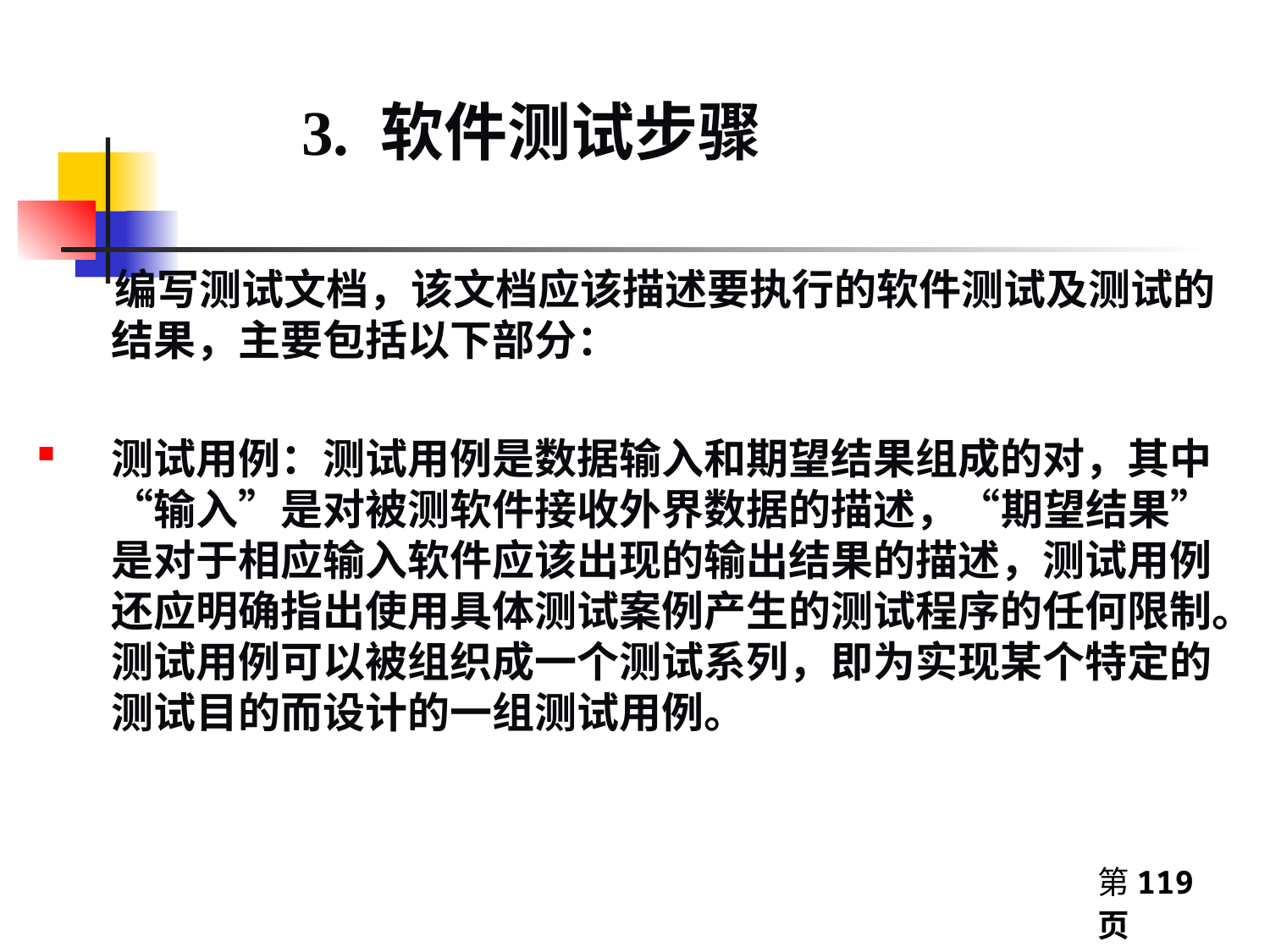

3. 软件测试步骤
       编写测试文档，该文档应该描述要执行的软件测试及测试的结果，主要包括以下部分：

测试用例：测试用例是数据输入和期望结果组成的对，其中“输入”是对被测软件接收外界数据的描述，“期望结果”是对于相应输入软件应该出现的输出结果的描述，测试用例还应明确指出使用具体测试案例产生的测试程序的任何限制。测试用例可以被组织成一个测试系列，即为实现某个特定的测试目的而设计的一组测试用例。